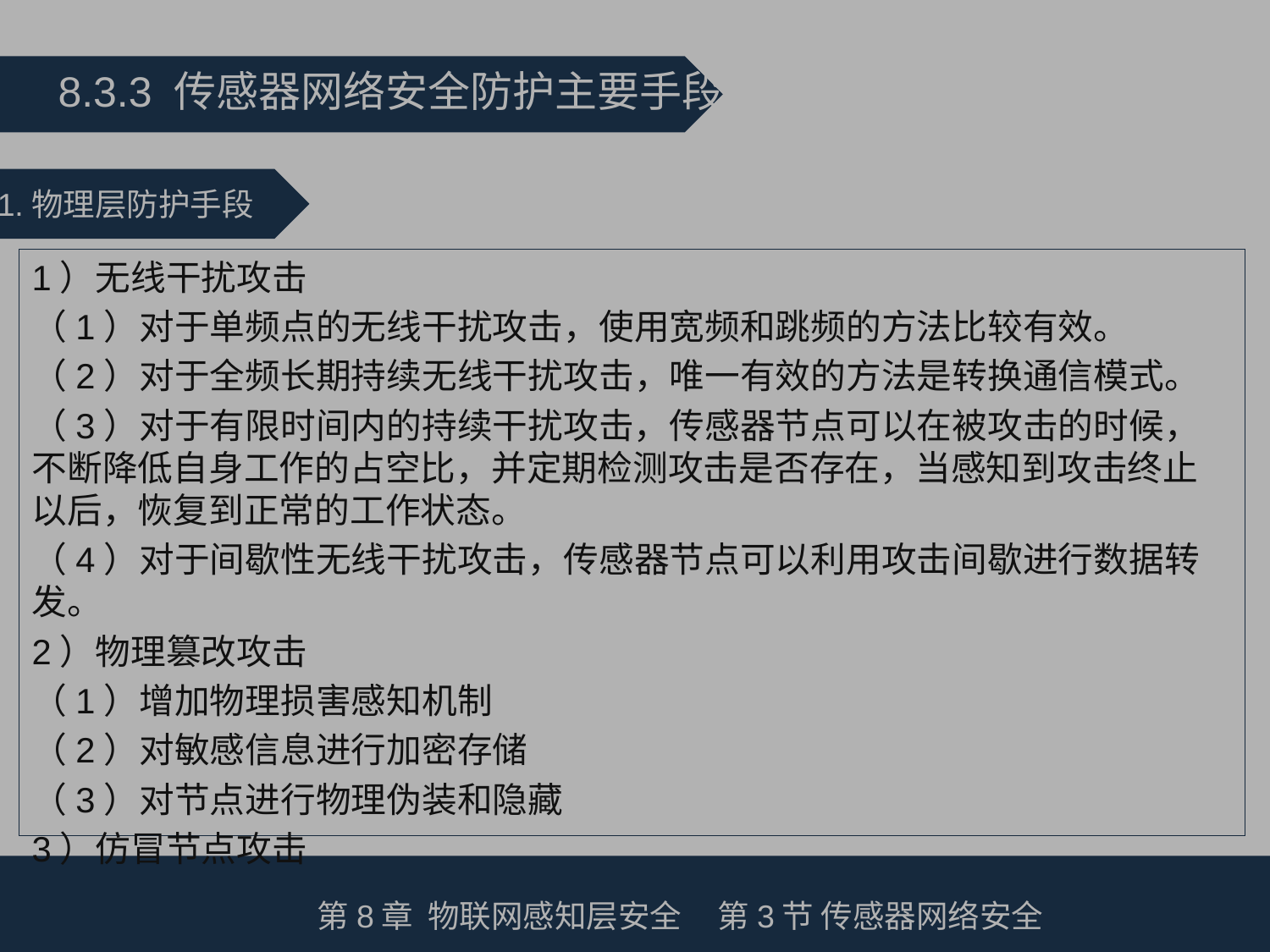

8.3.3 传感器网络安全防护主要手段
1.物理层防护手段
1）无线干扰攻击
（1）对于单频点的无线干扰攻击，使用宽频和跳频的方法比较有效。
（2）对于全频长期持续无线干扰攻击，唯一有效的方法是转换通信模式。
（3）对于有限时间内的持续干扰攻击，传感器节点可以在被攻击的时候，不断降低自身工作的占空比，并定期检测攻击是否存在，当感知到攻击终止以后，恢复到正常的工作状态。
（4）对于间歇性无线干扰攻击，传感器节点可以利用攻击间歇进行数据转发。
2）物理篡改攻击
（1）增加物理损害感知机制
（2）对敏感信息进行加密存储
（3）对节点进行物理伪装和隐藏
3）仿冒节点攻击

第8章  物联网感知层安全     第3节 传感器网络安全